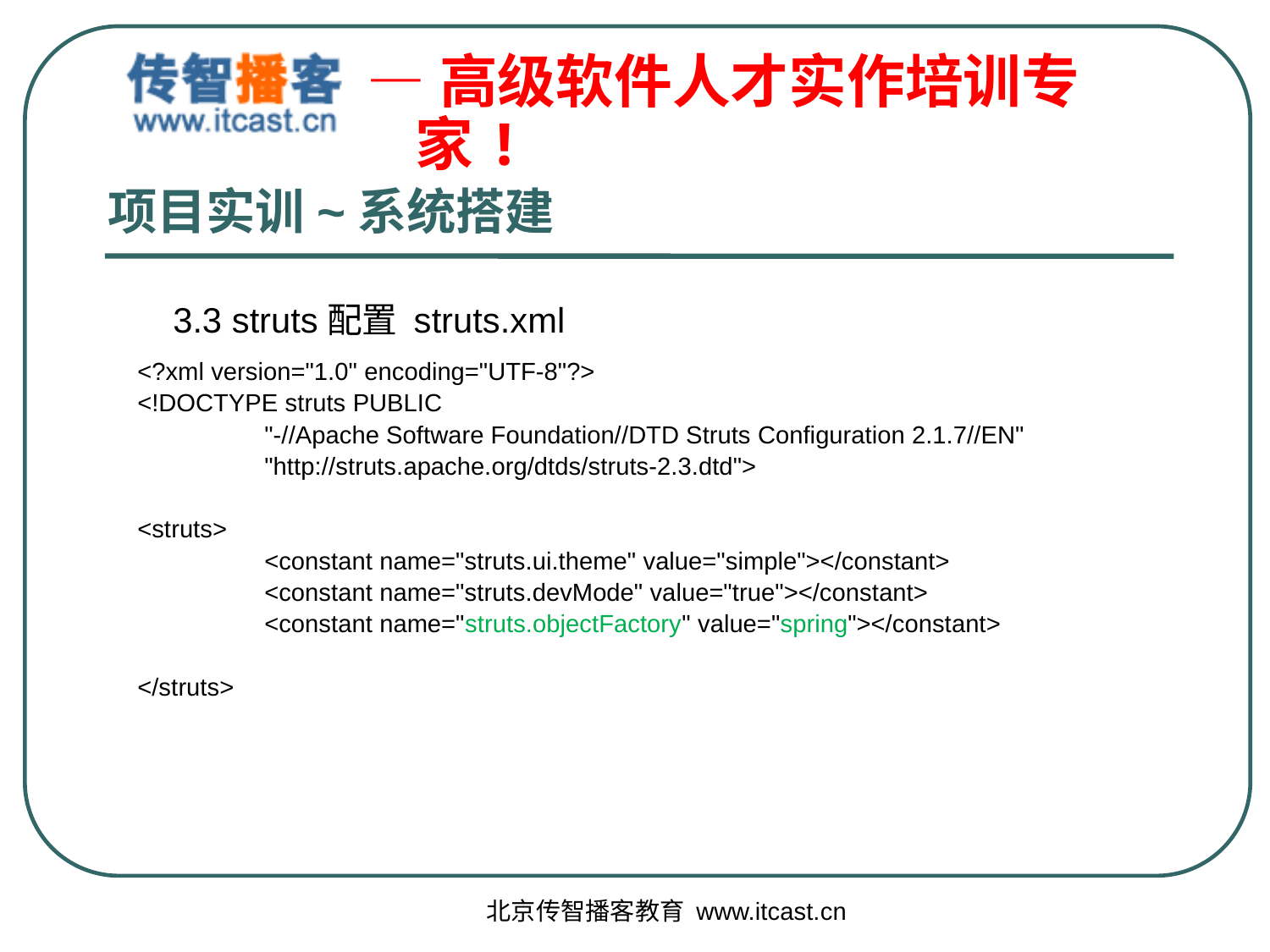

# 项目实训~系统搭建
3.3 struts配置 struts.xml
<?xml version="1.0" encoding="UTF-8"?>
<!DOCTYPE struts PUBLIC
	"-//Apache Software Foundation//DTD Struts Configuration 2.1.7//EN"
	"http://struts.apache.org/dtds/struts-2.3.dtd">

<struts>
	<constant name="struts.ui.theme" value="simple"></constant>
	<constant name="struts.devMode" value="true"></constant>
	<constant name="struts.objectFactory" value="spring"></constant>

</struts>
北京传智播客教育 www.itcast.cn